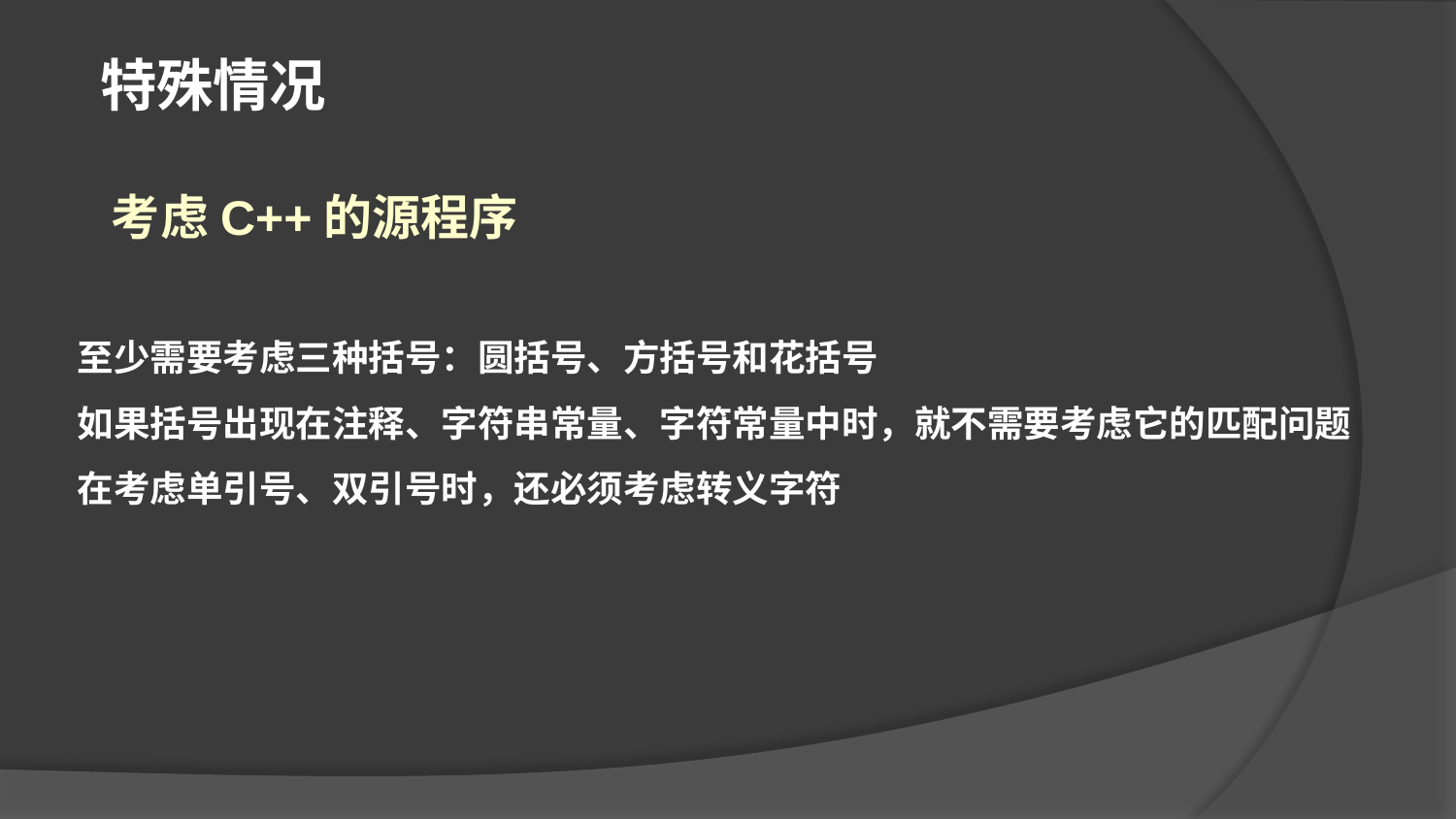

特殊情况
考虑C++的源程序
至少需要考虑三种括号：圆括号、方括号和花括号
如果括号出现在注释、字符串常量、字符常量中时，就不需要考虑它的匹配问题
在考虑单引号、双引号时，还必须考虑转义字符